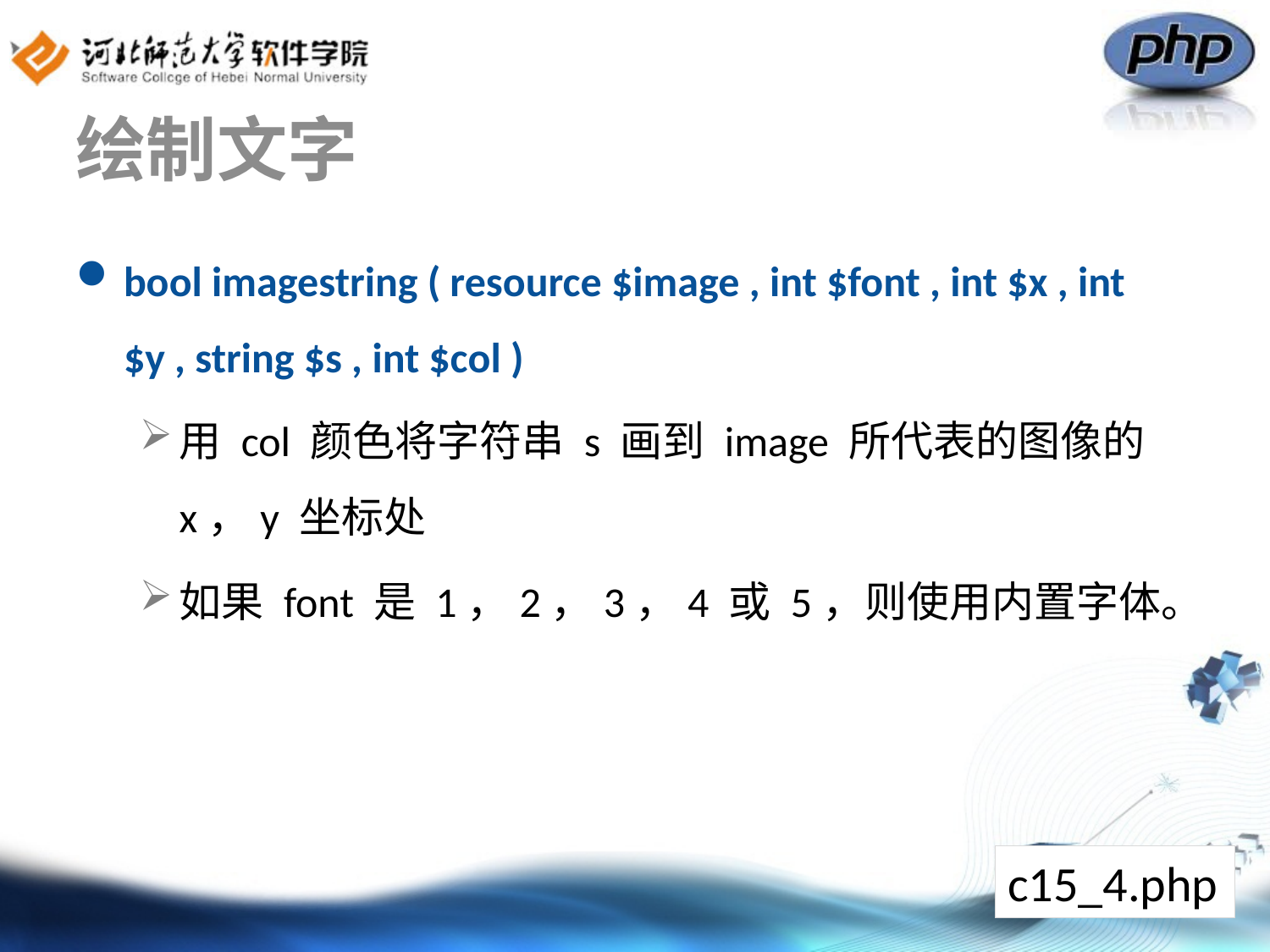

# 绘制文字
bool imagestring ( resource $image , int $font , int $x , int $y , string $s , int $col )
用 col 颜色将字符串 s 画到 image 所代表的图像的 x，y 坐标处
如果 font 是 1，2，3，4 或 5，则使用内置字体。
c15_4.php